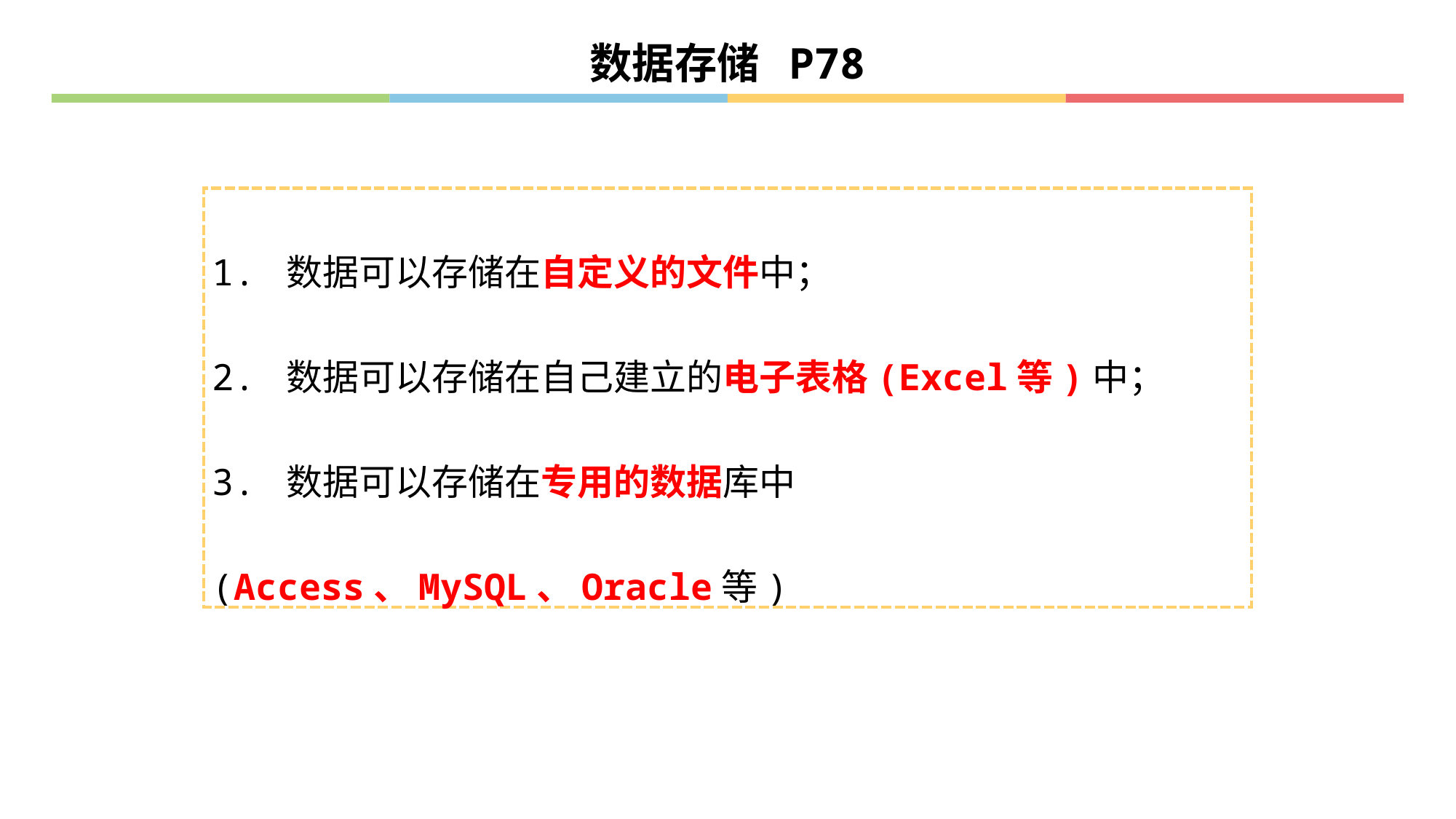

数据存储  P78
1. 数据可以存储在自定义的文件中；
2. 数据可以存储在自己建立的电子表格(Excel等)中；
3. 数据可以存储在专用的数据库中(Access、MySQL、Oracle等)